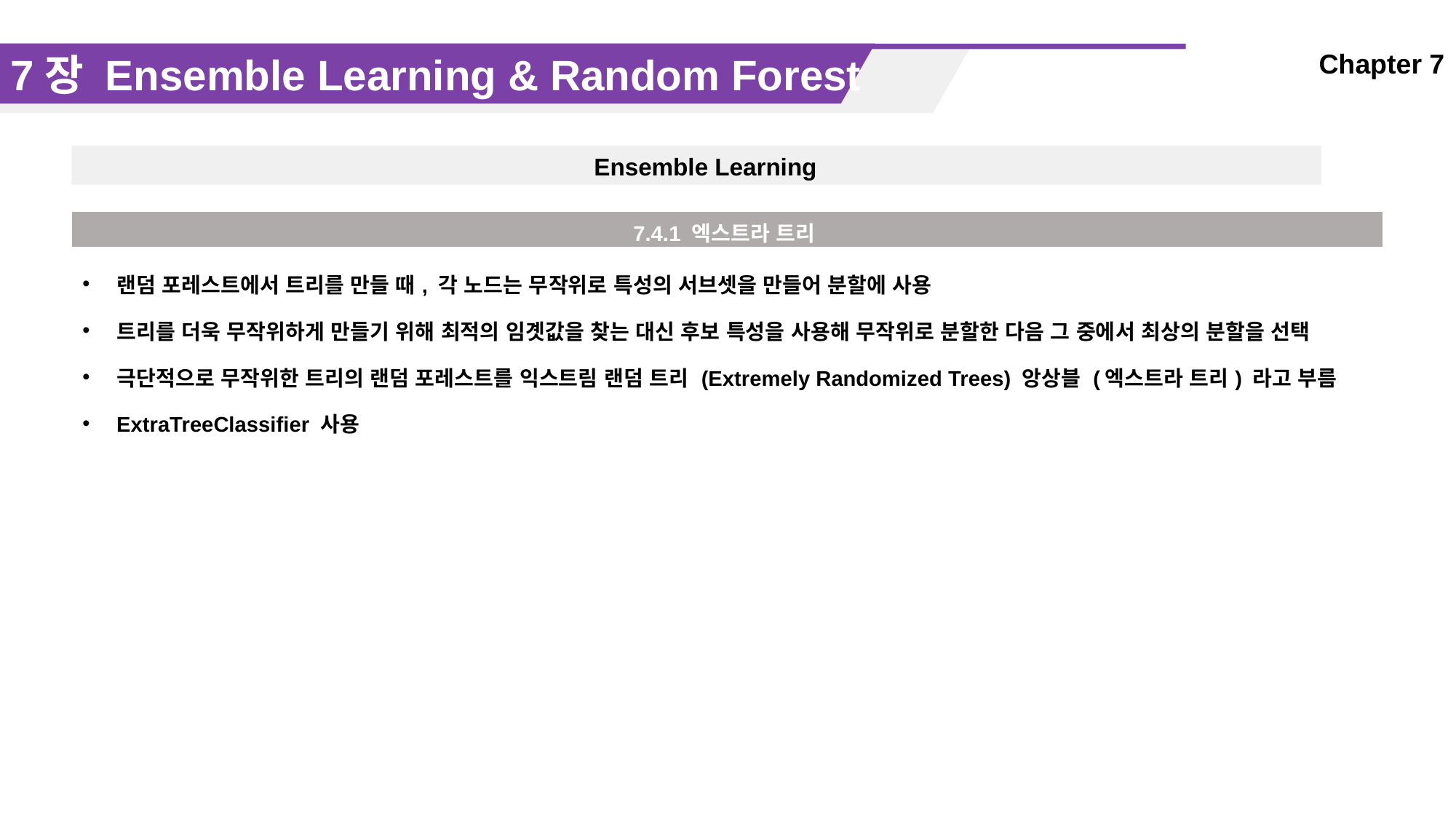

7장 Ensemble Learning & Random Forest
Chapter 7

Ensemble Learning
| 7.4.1 엑스트라 트리 |
| --- |
| 랜덤 포레스트에서 트리를 만들 때, 각 노드는 무작위로 특성의 서브셋을 만들어 분할에 사용 트리를 더욱 무작위하게 만들기 위해 최적의 임곗값을 찾는 대신 후보 특성을 사용해 무작위로 분할한 다음 그 중에서 최상의 분할을 선택 극단적으로 무작위한 트리의 랜덤 포레스트를 익스트림 랜덤 트리 (Extremely Randomized Trees) 앙상블 (엑스트라 트리) 라고 부름 ExtraTreeClassifier 사용 |